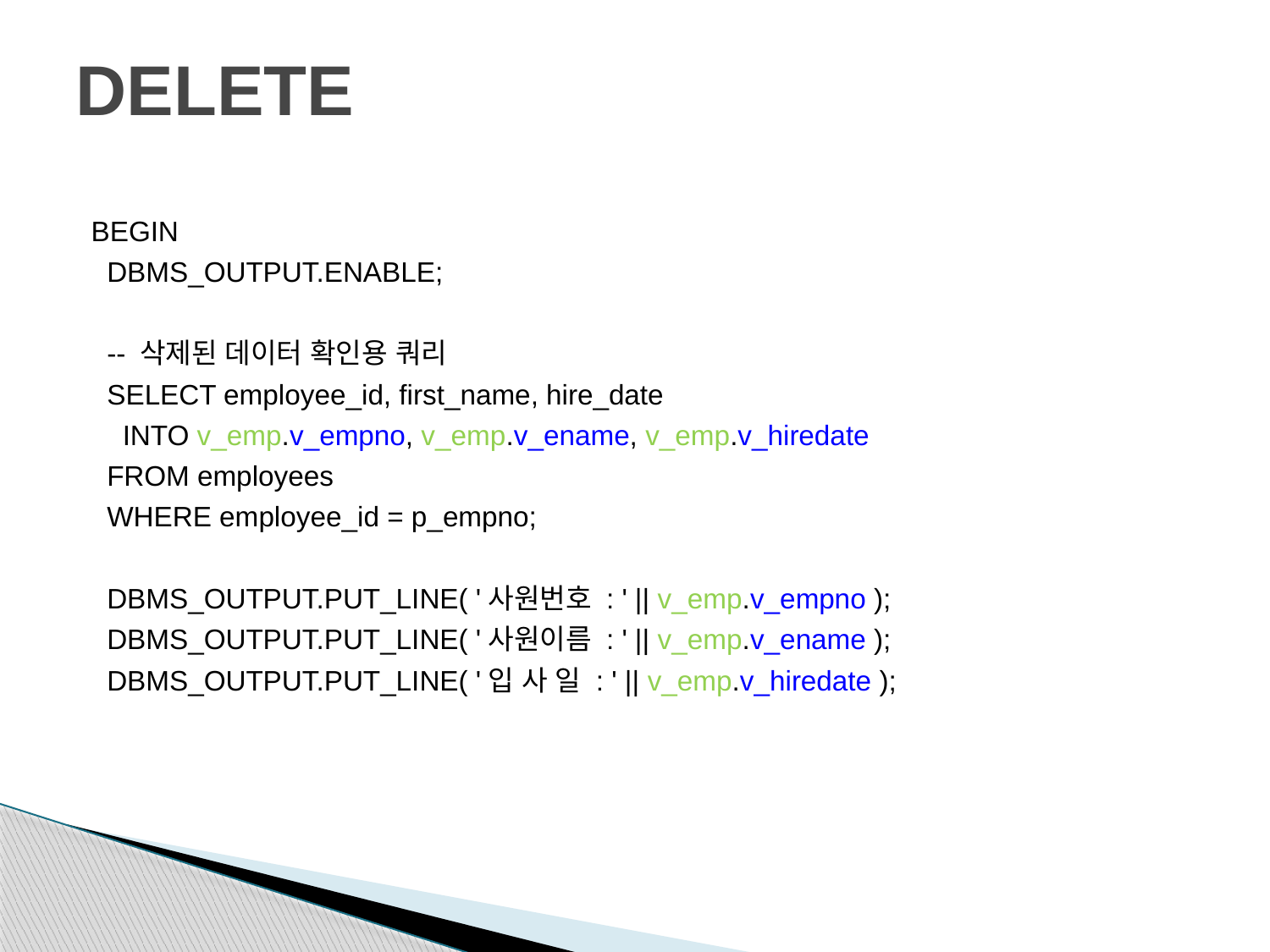

# DELETE

BEGIN
  DBMS_OUTPUT.ENABLE;

  -- 삭제된 데이터 확인용 쿼리
  SELECT employee_id, first_name, hire_date
    INTO v_emp.v_empno, v_emp.v_ename, v_emp.v_hiredate
  FROM employees
  WHERE employee_id = p_empno;

  DBMS_OUTPUT.PUT_LINE( '사원번호 : ' || v_emp.v_empno );
  DBMS_OUTPUT.PUT_LINE( '사원이름 : ' || v_emp.v_ename );
  DBMS_OUTPUT.PUT_LINE( '입 사 일 : ' || v_emp.v_hiredate );